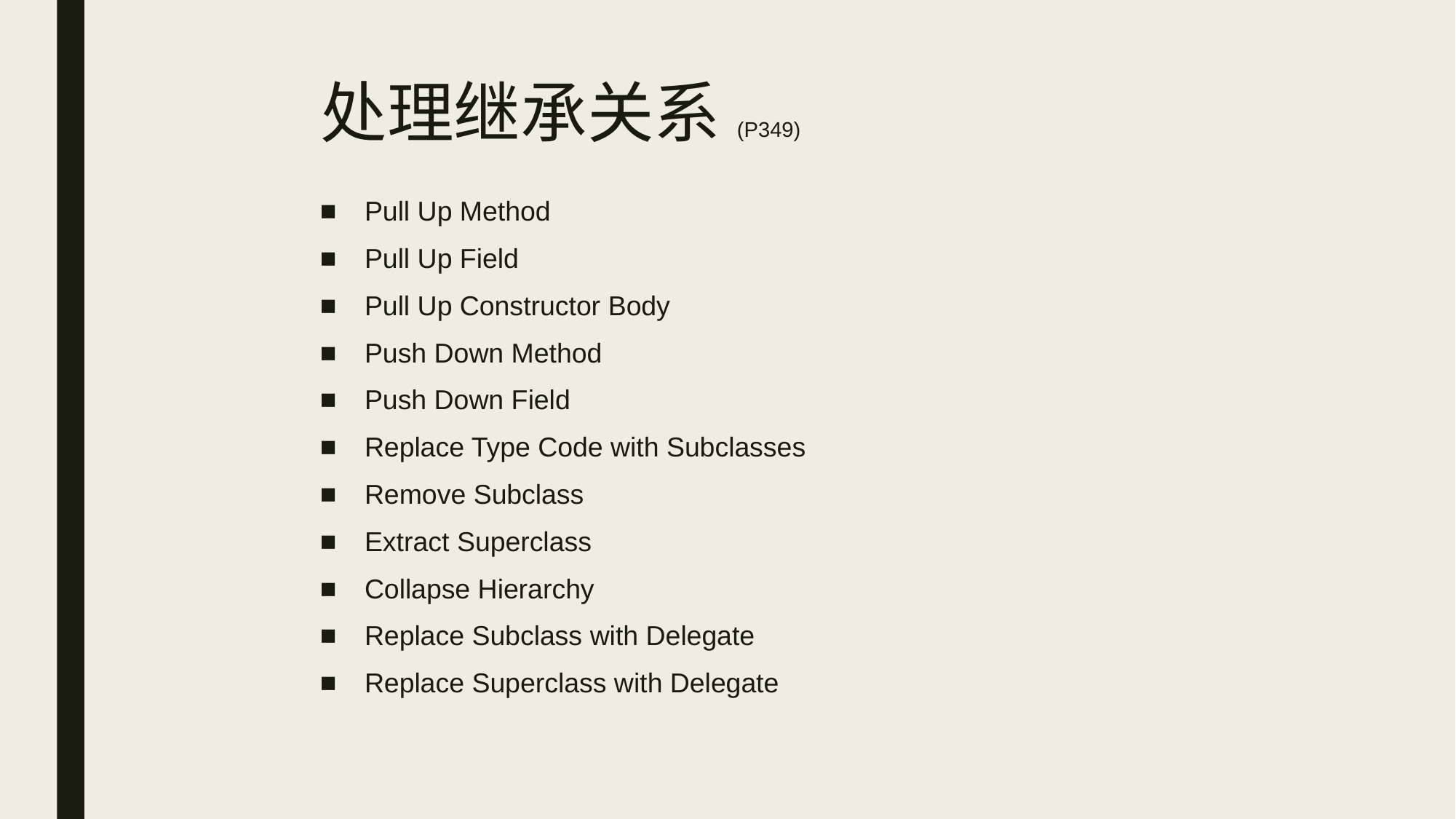

# 处理继承关系(P349)
Pull Up Method
Pull Up Field
Pull Up Constructor Body
Push Down Method
Push Down Field
Replace Type Code with Subclasses
Remove Subclass
Extract Superclass
Collapse Hierarchy
Replace Subclass with Delegate
Replace Superclass with Delegate